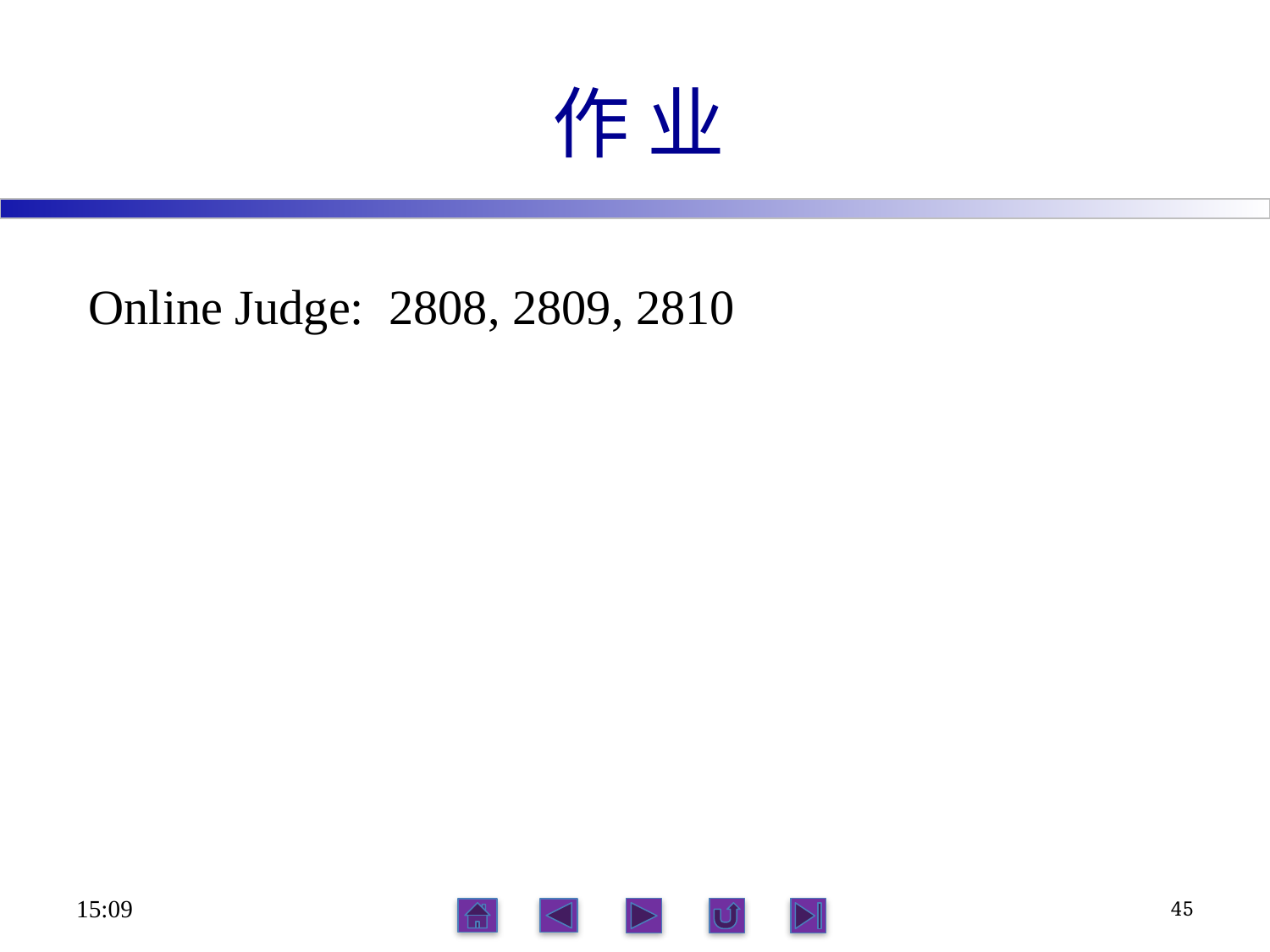

# 作 业
Online Judge:  2808, 2809, 2810

15:09
45